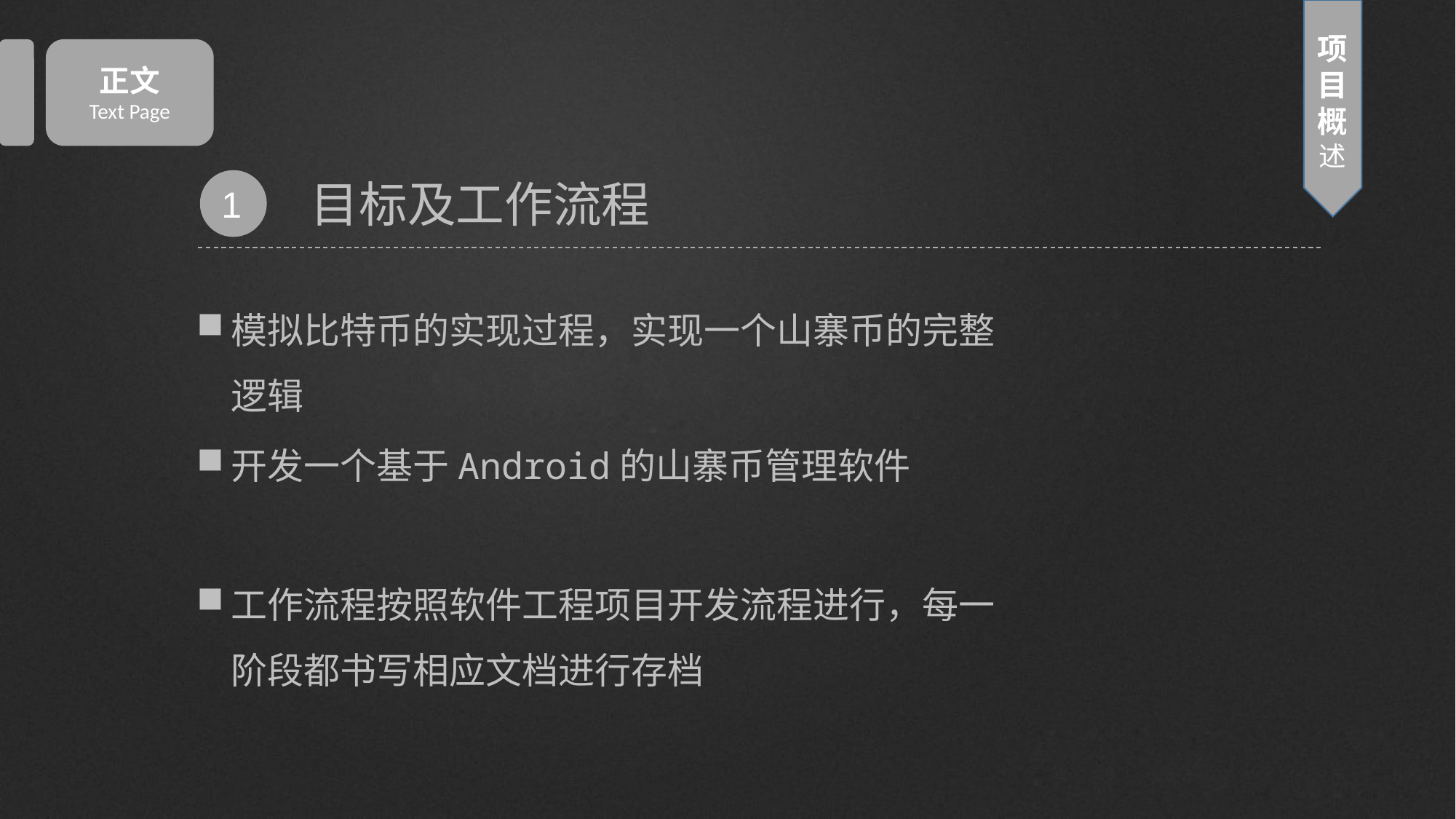

正文
Text Page
项目概述
目标及工作流程
1

模拟比特币的实现过程，实现一个山寨币的完整逻辑
开发一个基于Android的山寨币管理软件

工作流程按照软件工程项目开发流程进行，每一阶段都书写相应文档进行存档